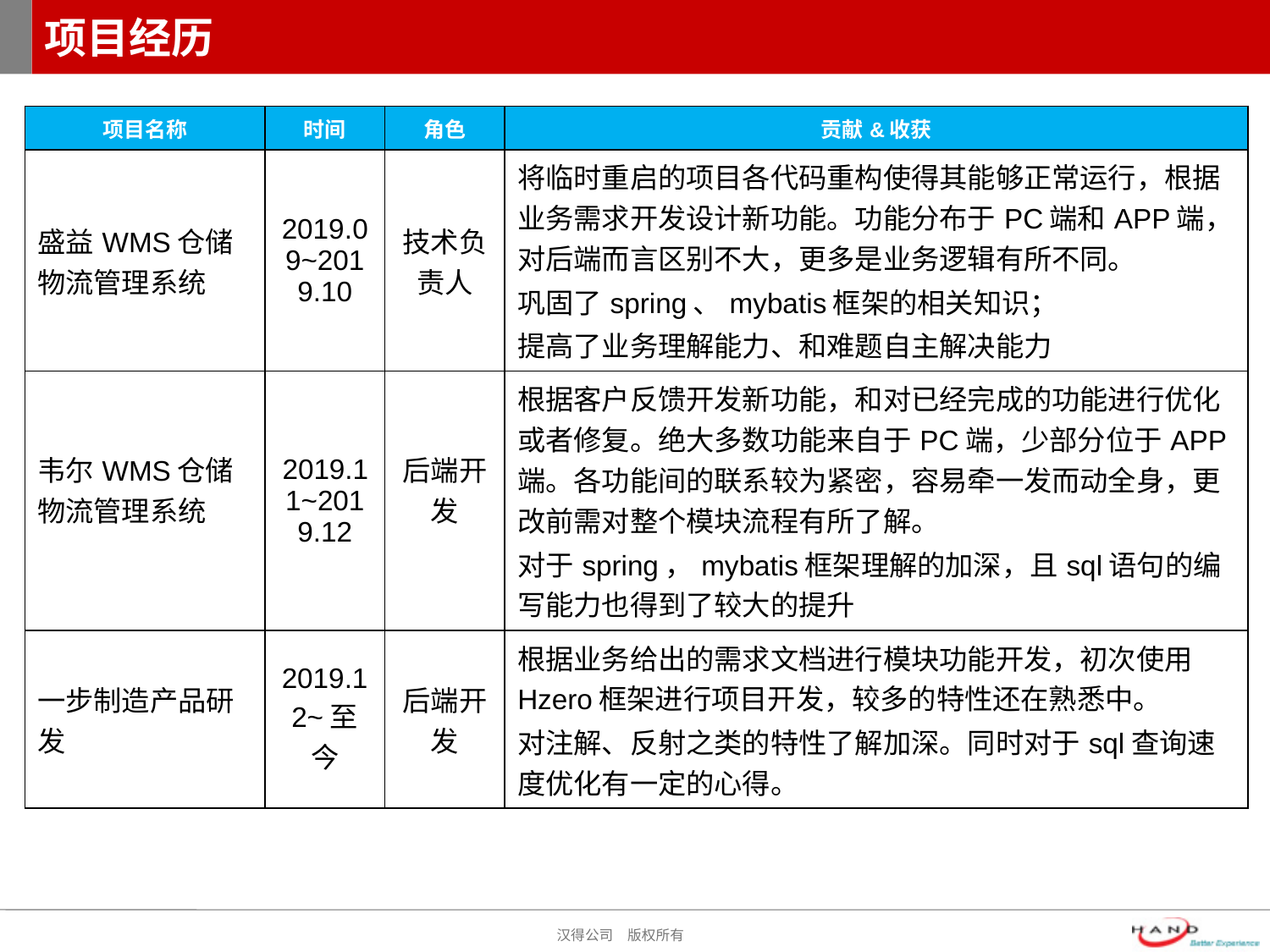

# 项目经历
| 项目名称 | 时间 | 角色 | 贡献&收获 |
| --- | --- | --- | --- |
| 盛益WMS仓储物流管理系统 | 2019.09~2019.10 | 技术负责人 | 将临时重启的项目各代码重构使得其能够正常运行，根据业务需求开发设计新功能。功能分布于PC端和APP端，对后端而言区别不大，更多是业务逻辑有所不同。 巩固了spring、mybatis框架的相关知识； 提高了业务理解能力、和难题自主解决能力 |
| 韦尔WMS仓储物流管理系统 | 2019.11~2019.12 | 后端开发 | 根据客户反馈开发新功能，和对已经完成的功能进行优化或者修复。绝大多数功能来自于PC端，少部分位于APP端。各功能间的联系较为紧密，容易牵一发而动全身，更改前需对整个模块流程有所了解。 对于spring，mybatis框架理解的加深，且sql语句的编写能力也得到了较大的提升 |
| 一步制造产品研发 | 2019.12~至今 | 后端开发 | 根据业务给出的需求文档进行模块功能开发，初次使用Hzero框架进行项目开发，较多的特性还在熟悉中。 对注解、反射之类的特性了解加深。同时对于sql查询速度优化有一定的心得。 |
3